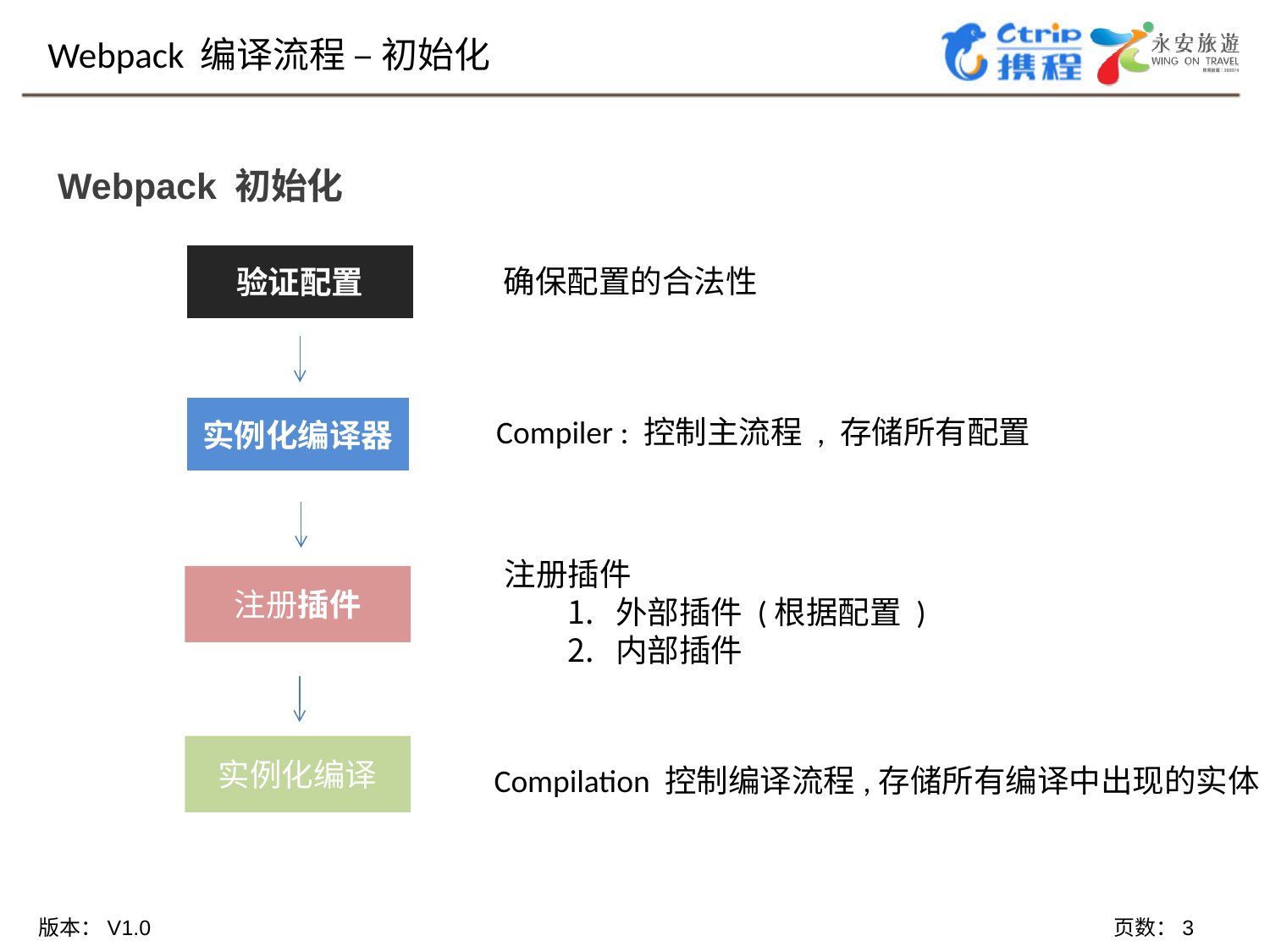

Webpack 编译流程 – 初始化
Webpack 初始化
验证配置
确保配置的合法性
实例化编译器
Compiler : 控制主流程 , 存储所有配置
注册插件
外部插件 (根据配置 )
内部插件
注册插件
实例化编译
Compilation 控制编译流程,存储所有编译中出现的实体